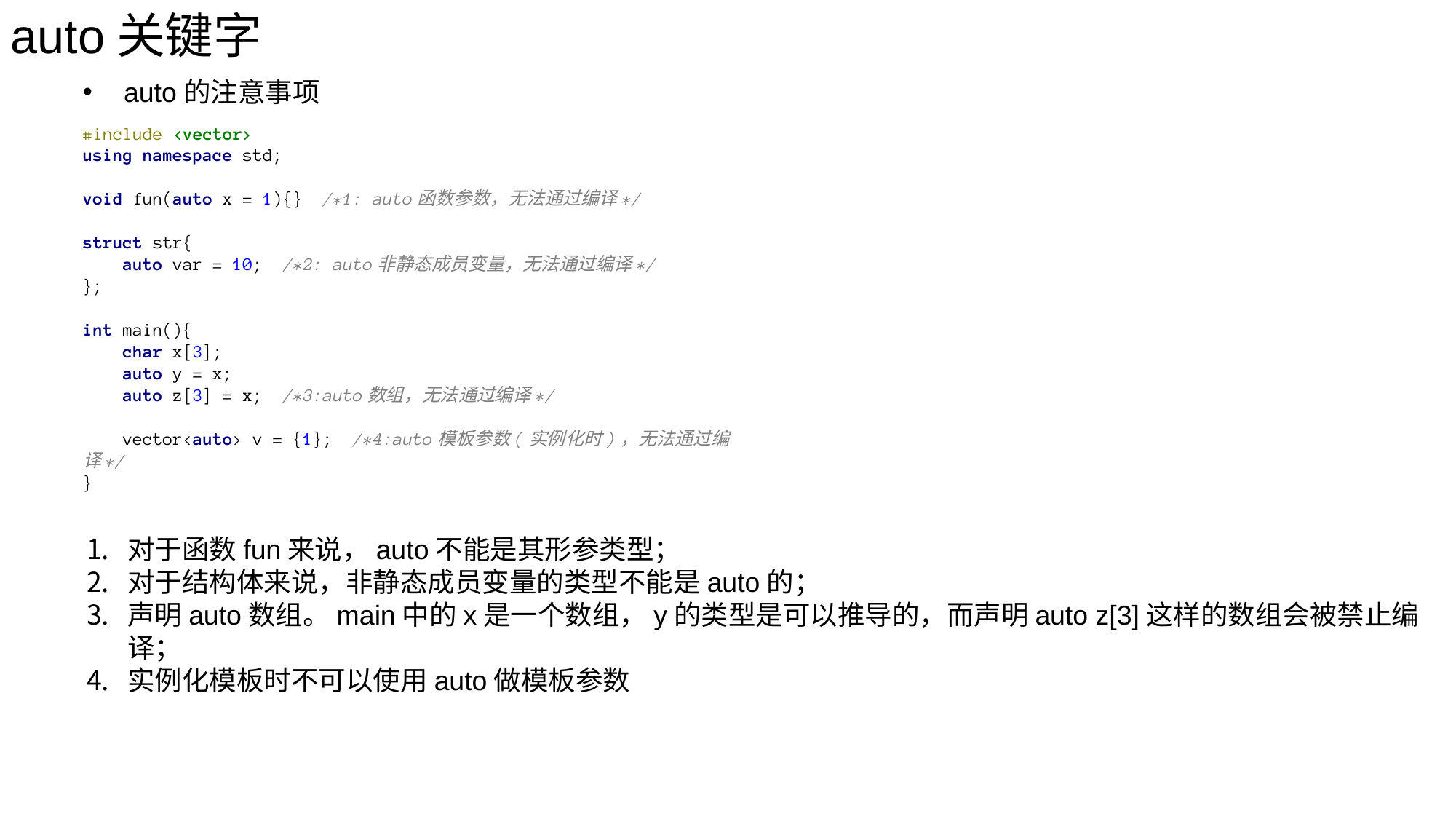

auto关键字
auto的注意事项
#include <vector>
using namespace std;
void fun(auto x = 1){}  /*1: auto函数参数，无法通过编译*/
struct str{
    auto var = 10;  /*2: auto非静态成员变量，无法通过编译*/
};
int main(){
    char x[3];
    auto y = x;
    auto z[3] = x;  /*3:auto数组，无法通过编译*/
    vector<auto> v = {1};  /*4:auto模板参数(实例化时)，无法通过编译*/
}
对于函数fun来说，auto不能是其形参类型；
对于结构体来说，非静态成员变量的类型不能是auto的；
声明auto数组。main中的x是一个数组，y的类型是可以推导的，而声明auto z[3]这样的数组会被禁止编译；
实例化模板时不可以使用auto做模板参数